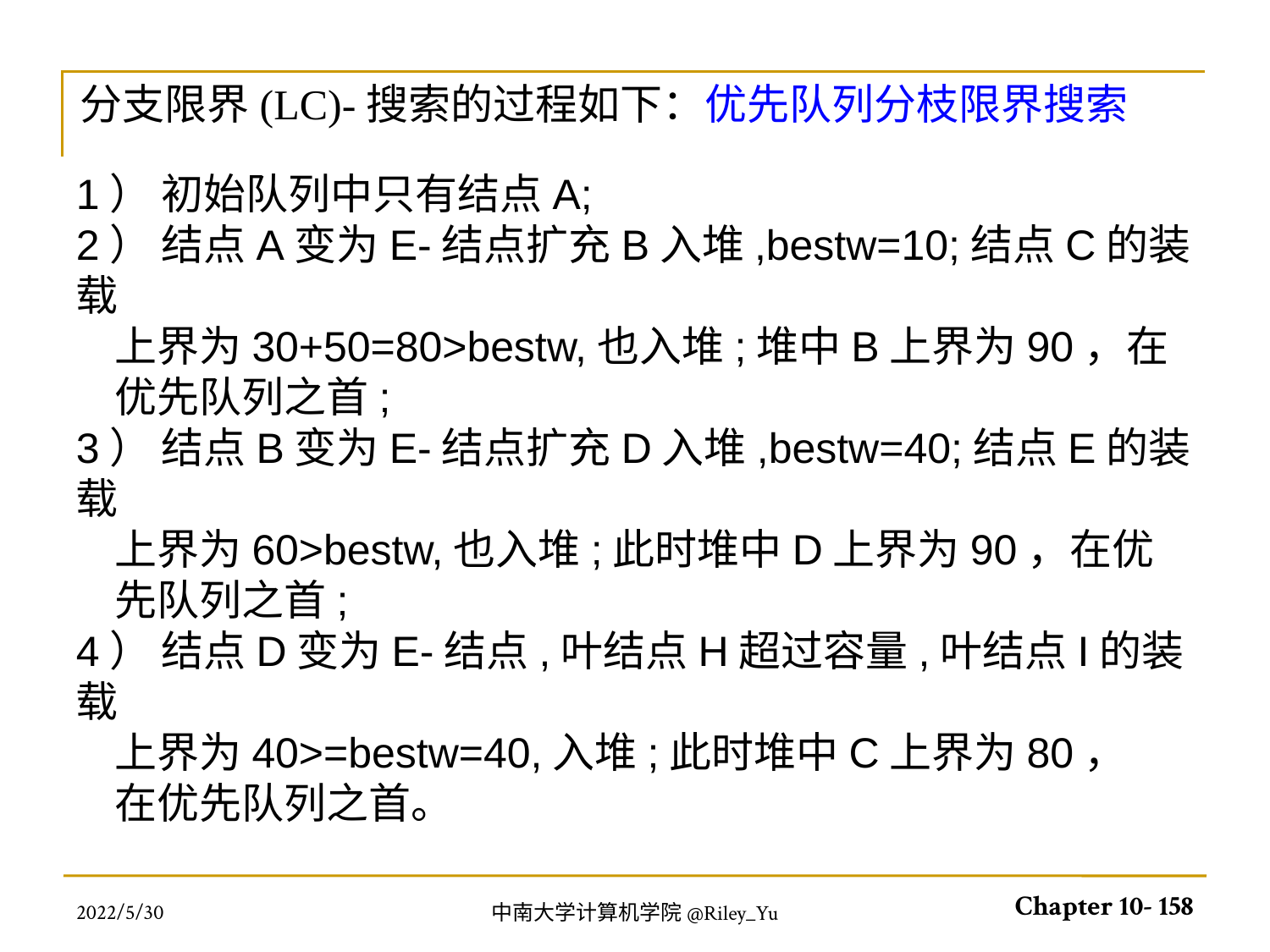

分支限界(LC)-搜索的过程如下：优先队列分枝限界搜索
1） 初始队列中只有结点A;
2） 结点A变为E-结点扩充B入堆,bestw=10;结点C的装载
   上界为30+50=80>bestw,也入堆;堆中B上界为90，在
   优先队列之首;
3） 结点B变为E-结点扩充D入堆,bestw=40;结点E的装载
   上界为60>bestw,也入堆;此时堆中D上界为90，在优
   先队列之首;
4） 结点D变为E-结点,叶结点H超过容量,叶结点I的装载
   上界为40>=bestw=40,入堆;此时堆中C上界为80，
   在优先队列之首。
2022/5/30
Chapter 10- 158
中南大学计算机学院@Riley_Yu